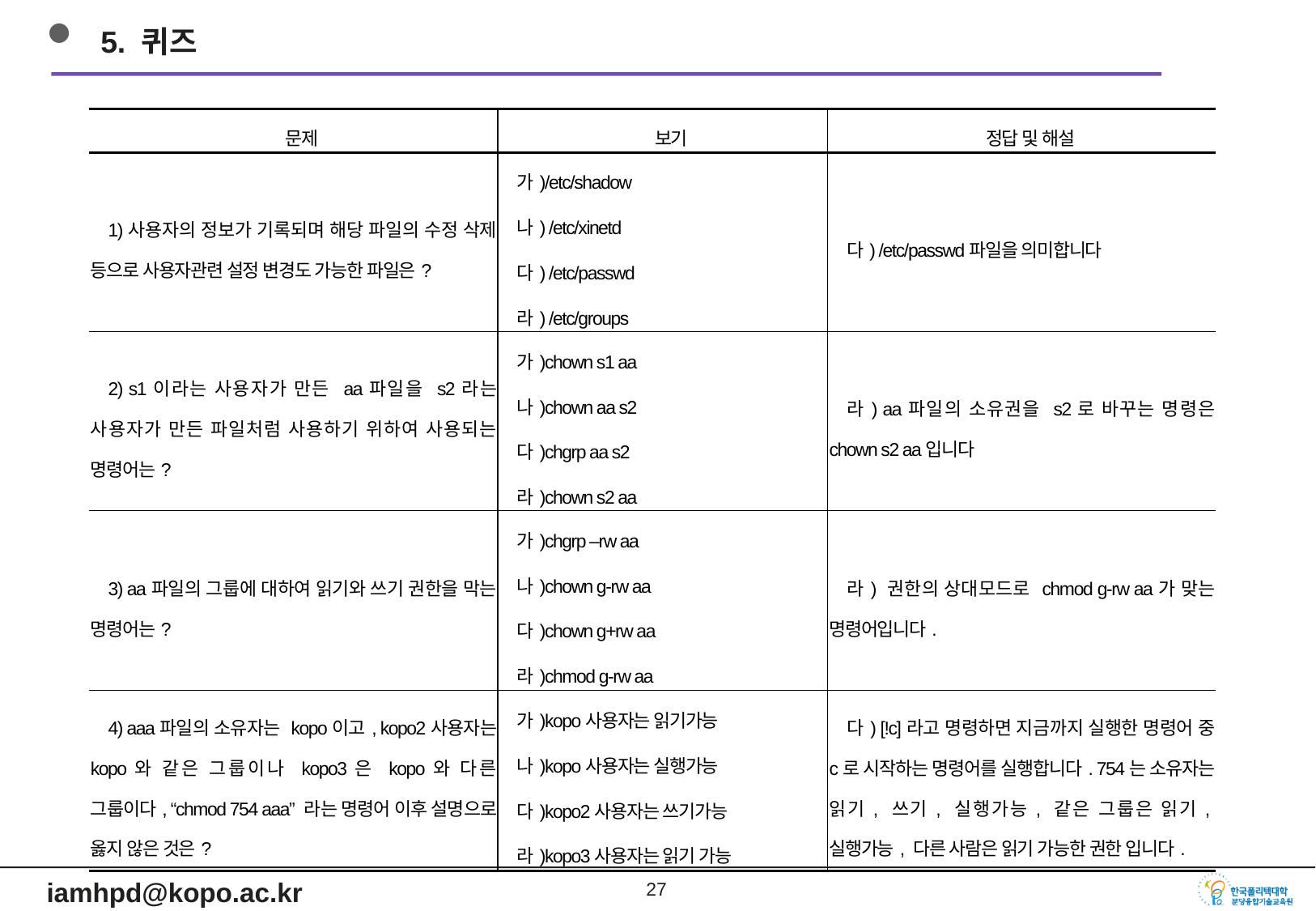

5. 퀴즈
| 문제 | 보기 | 정답 및 해설 |
| --- | --- | --- |
| 1)사용자의 정보가 기록되며 해당 파일의 수정 삭제 등으로 사용자관련 설정 변경도 가능한 파일은? | 가)/etc/shadow 나) /etc/xinetd 다) /etc/passwd 라) /etc/groups | 다) /etc/passwd파일을 의미합니다 |
| 2) s1이라는 사용자가 만든 aa파일을 s2라는 사용자가 만든 파일처럼 사용하기 위하여 사용되는 명령어는? | 가)chown s1 aa 나)chown aa s2 다)chgrp aa s2 라)chown s2 aa | 라) aa파일의 소유권을 s2로 바꾸는 명령은 chown s2 aa입니다 |
| 3) aa파일의 그룹에 대하여 읽기와 쓰기 권한을 막는 명령어는? | 가)chgrp –rw aa 나)chown g-rw aa 다)chown g+rw aa 라)chmod g-rw aa | 라) 권한의 상대모드로 chmod g-rw aa가 맞는 명령어입니다. |
| 4) aaa파일의 소유자는 kopo이고, kopo2사용자는 kopo와 같은 그룹이나 kopo3은 kopo와 다른 그룹이다, “chmod 754 aaa” 라는 명령어 이후 설명으로 옳지 않은 것은? | 가)kopo사용자는 읽기가능 나)kopo사용자는 실행가능 다)kopo2사용자는 쓰기가능 라)kopo3사용자는 읽기 가능 | 다) [!c]라고 명령하면 지금까지 실행한 명령어 중 c로 시작하는 명령어를 실행합니다. 754는 소유자는 읽기, 쓰기, 실행가능, 같은 그룹은 읽기,실행가능, 다른 사람은 읽기 가능한 권한 입니다. |
27